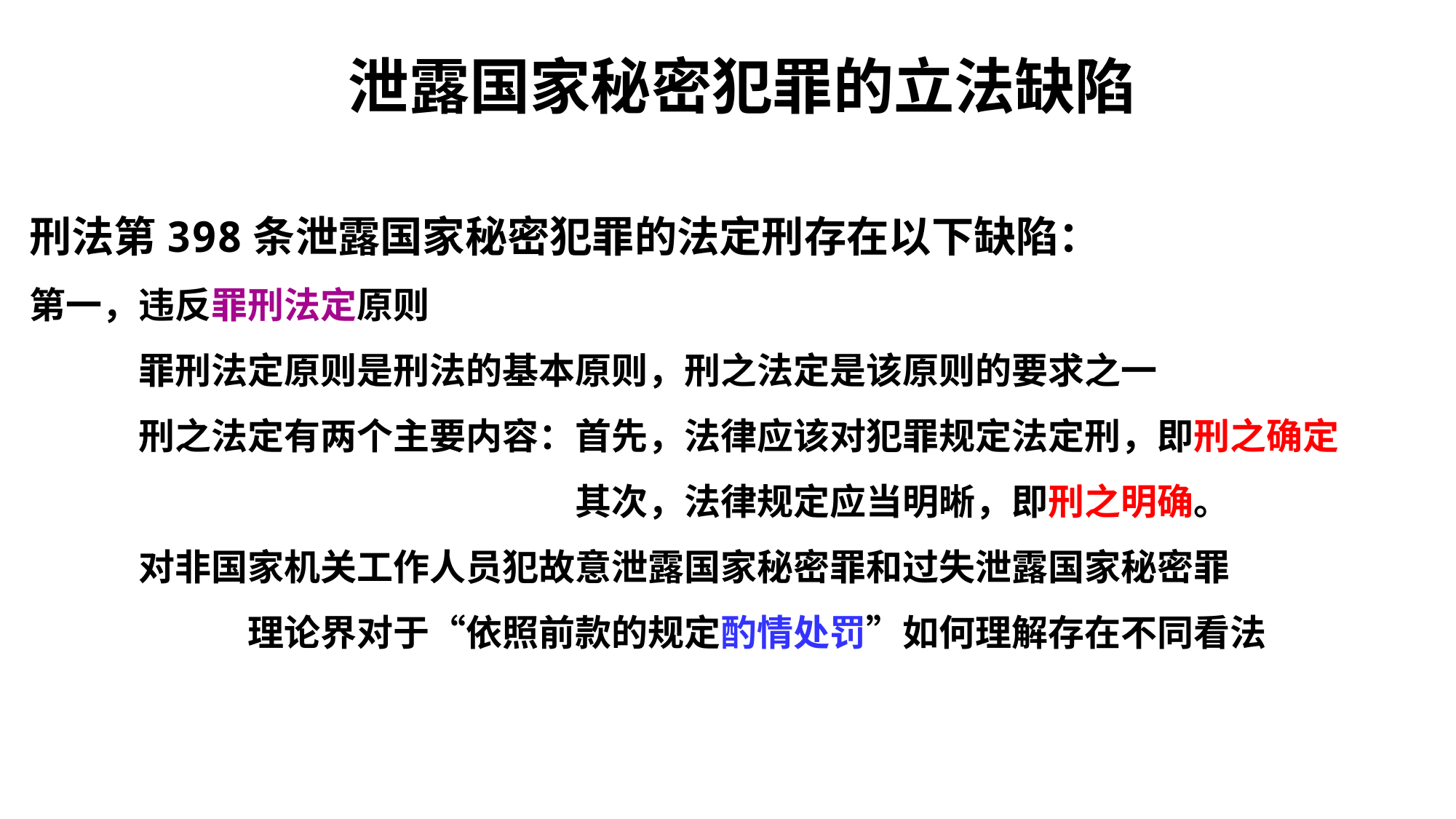

# 泄露国家秘密犯罪的立法缺陷
刑法第398条泄露国家秘密犯罪的法定刑存在以下缺陷：
第一，违反罪刑法定原则
	罪刑法定原则是刑法的基本原则，刑之法定是该原则的要求之一
	刑之法定有两个主要内容：首先，法律应该对犯罪规定法定刑，即刑之确定
					其次，法律规定应当明晰，即刑之明确。
	对非国家机关工作人员犯故意泄露国家秘密罪和过失泄露国家秘密罪
		理论界对于“依照前款的规定酌情处罚”如何理解存在不同看法